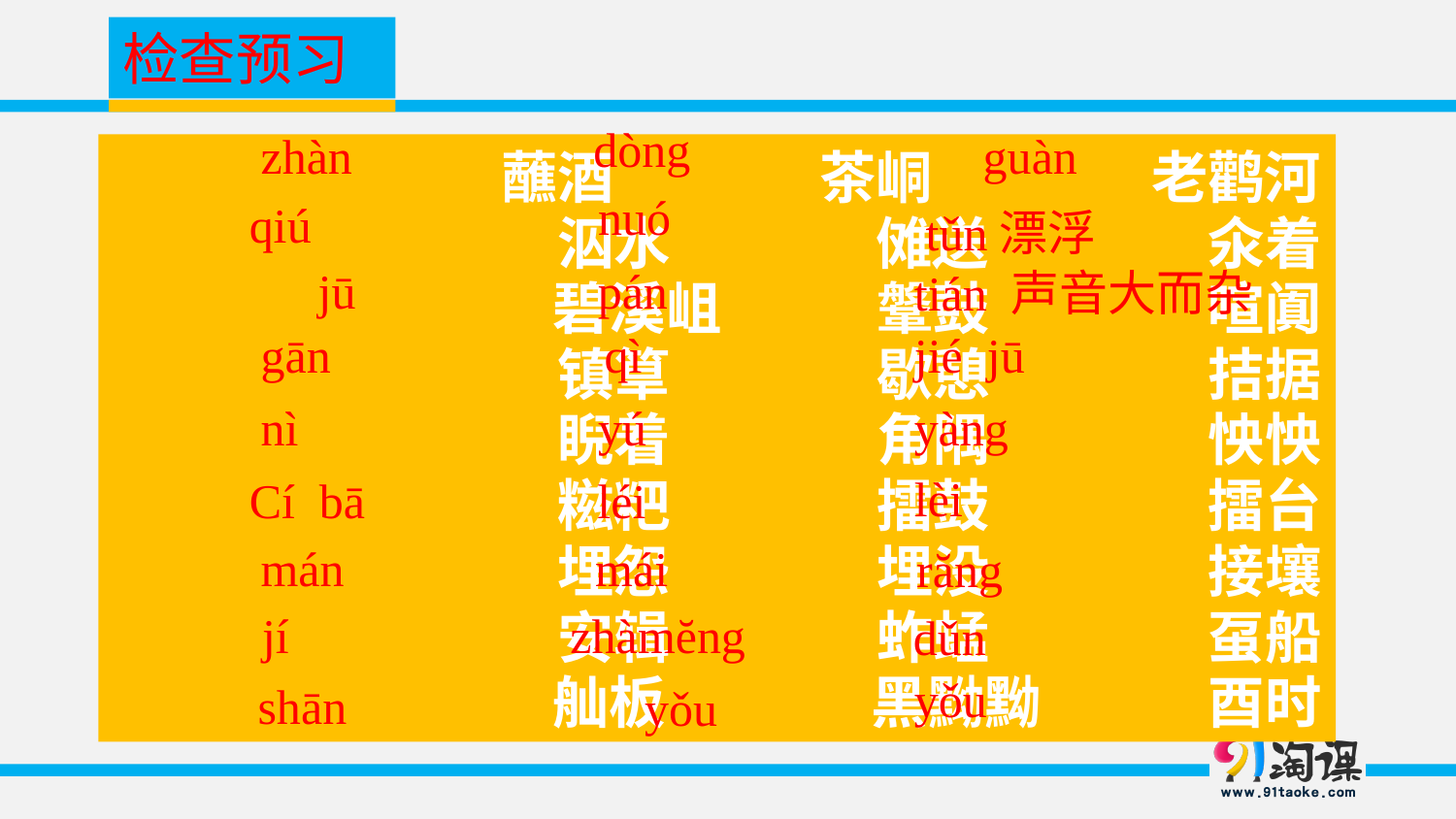

检查预习
dòng
zhàn
guàn
蘸酒                茶峒                 老鹳河
泅水                傩送                 氽着
碧溪岨            鞶鼓                 喧阗
镇筸                歇憩                 拮据
睨着                角隅                 怏怏
糍粑                擂鼓                 擂台
埋怨                埋没                 接壤
安辑                蚱蜢                 虿船
舢板                黑黝黝             酉时
nuó
qiú
tǔn漂浮
jū
pán
tián 声音大而杂
gān
qì
jié  jū
nì
yàng
yú
lèi
Cí  bā
léi
mái
mán
răng
jí
zhàmĕng
dǔn
yǒu
shān
yǒu